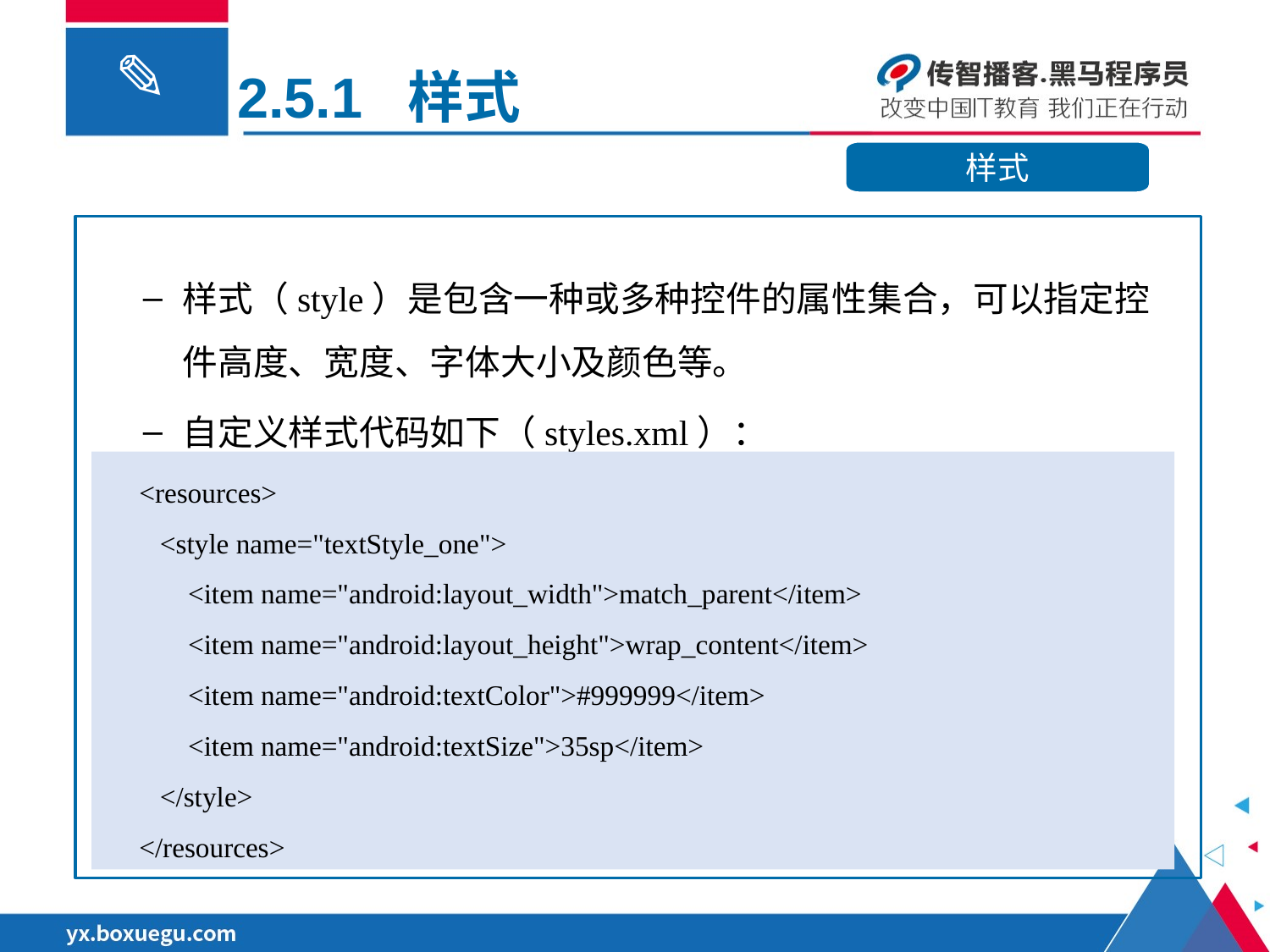

2.5.1  样式

样式

样式（style）是包含一种或多种控件的属性集合，可以指定控件高度、宽度、字体大小及颜色等。
自定义样式代码如下（styles.xml）：
     <resources>
        <style name="textStyle_one">
            <item name="android:layout_width">match_parent</item>
            <item name="android:layout_height">wrap_content</item>
            <item name="android:textColor">#999999</item>
            <item name="android:textSize">35sp</item>
        </style>
     </resources>